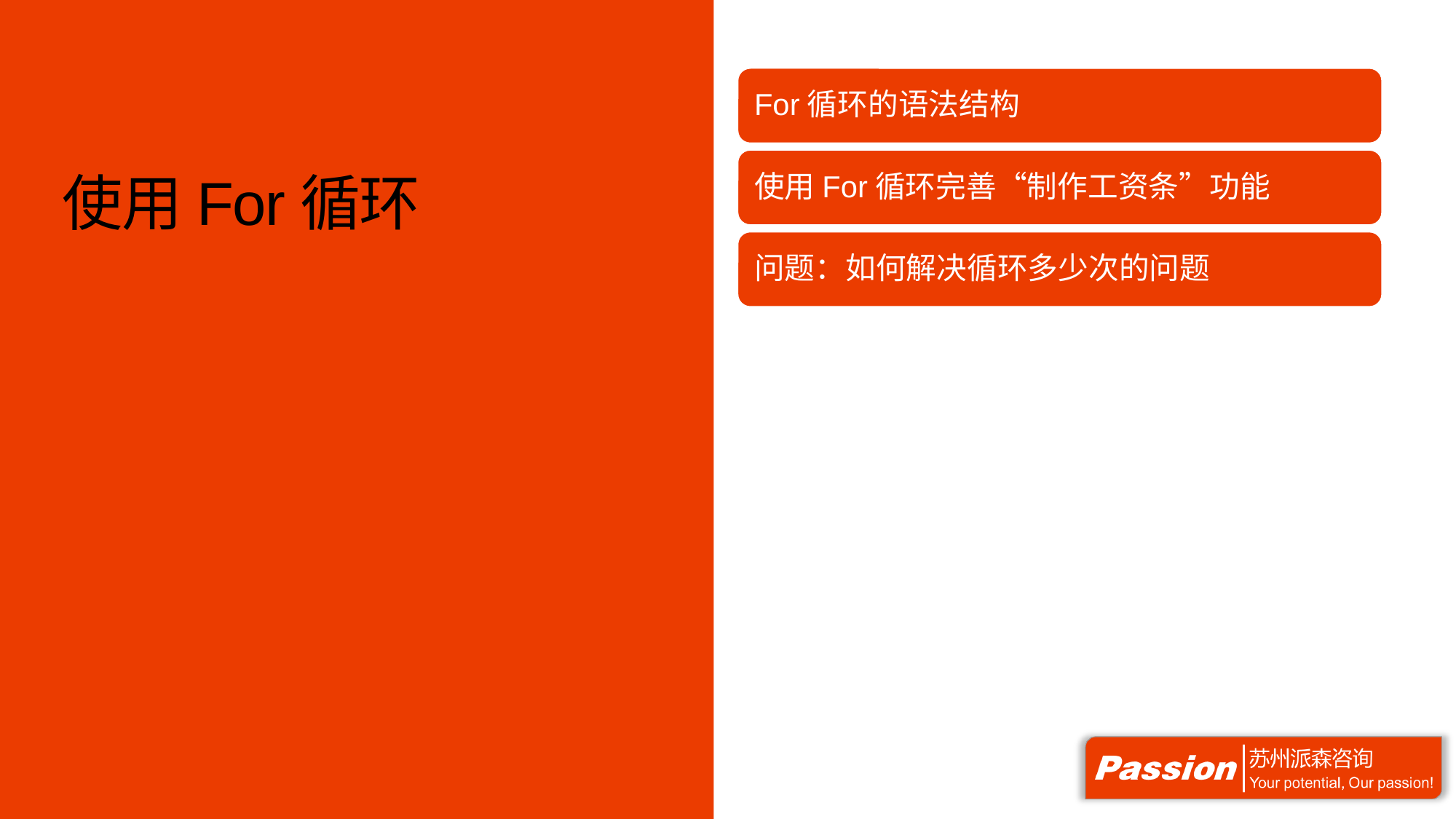

For循环的语法结构
使用For循环完善“制作工资条”功能
问题：如何解决循环多少次的问题
使用For循环